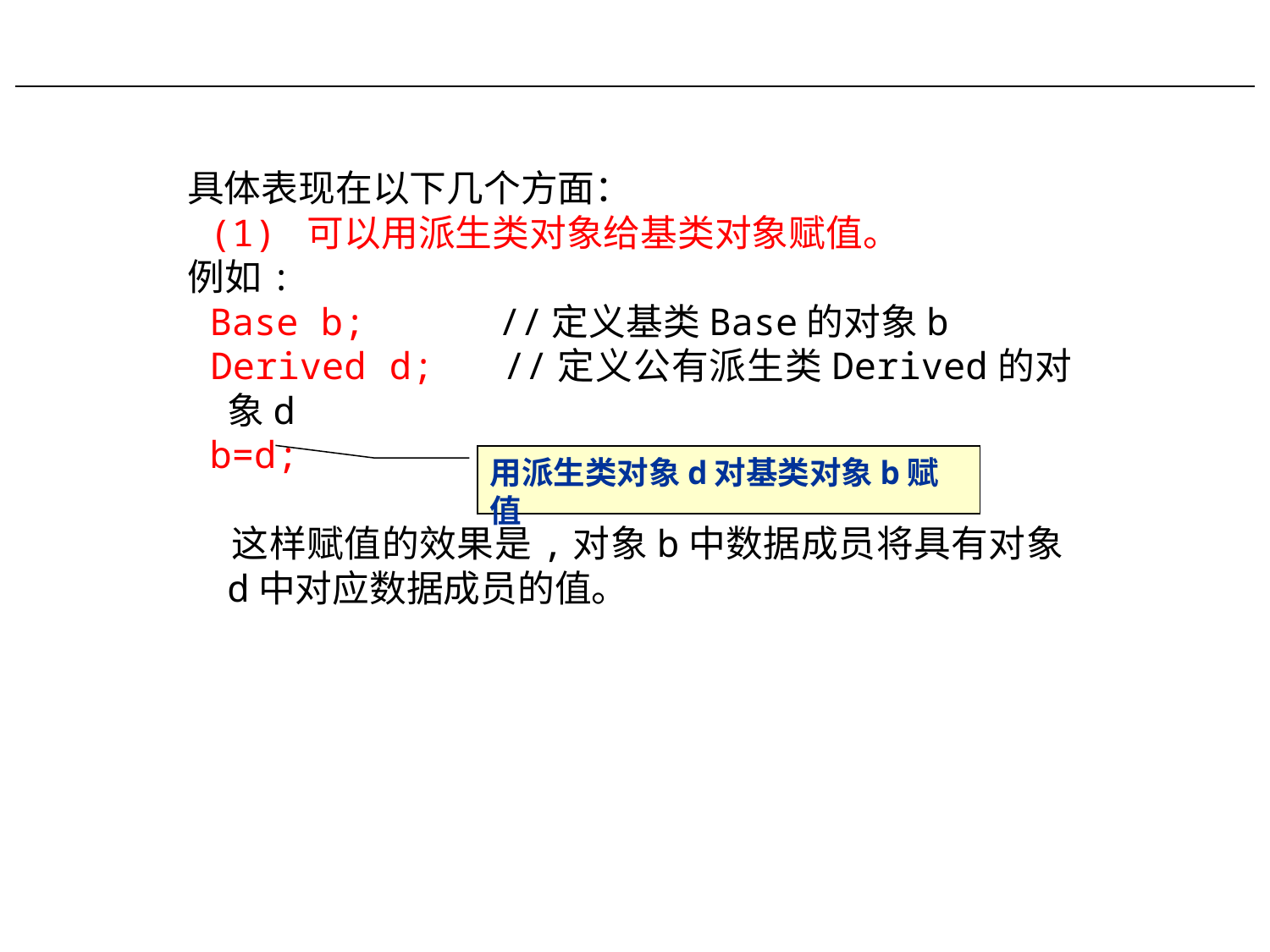

具体表现在以下几个方面：
 (1) 可以用派生类对象给基类对象赋值。
例如:
 Base b;      //定义基类Base的对象b
 Derived d;   //定义公有派生类Derived的对象d
 b=d;

    这样赋值的效果是,对象b中数据成员将具有对象d中对应数据成员的值。

#
用派生类对象d对基类对象b赋值
279